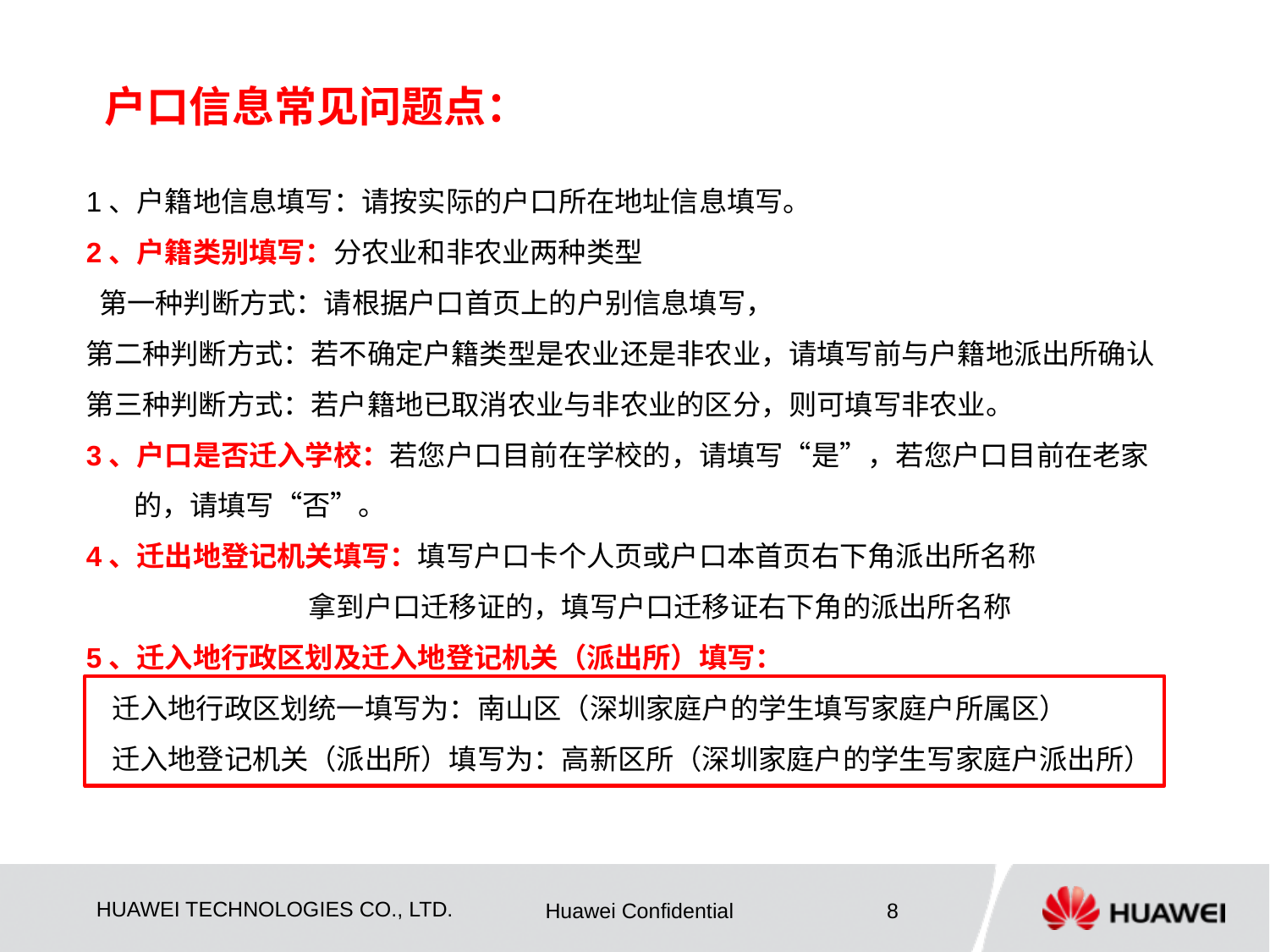

# 户口信息常见问题点：
1、户籍地信息填写：请按实际的户口所在地址信息填写。
2、户籍类别填写：分农业和非农业两种类型
 第一种判断方式：请根据户口首页上的户别信息填写，
第二种判断方式：若不确定户籍类型是农业还是非农业，请填写前与户籍地派出所确认
第三种判断方式：若户籍地已取消农业与非农业的区分，则可填写非农业。
3、户口是否迁入学校：若您户口目前在学校的，请填写“是”，若您户口目前在老家的，请填写“否”。
4、迁出地登记机关填写：填写户口卡个人页或户口本首页右下角派出所名称
                                  拿到户口迁移证的，填写户口迁移证右下角的派出所名称
5、迁入地行政区划及迁入地登记机关（派出所）填写：
   迁入地行政区划统一填写为：南山区（深圳家庭户的学生填写家庭户所属区）
   迁入地登记机关（派出所）填写为：高新区所（深圳家庭户的学生写家庭户派出所）